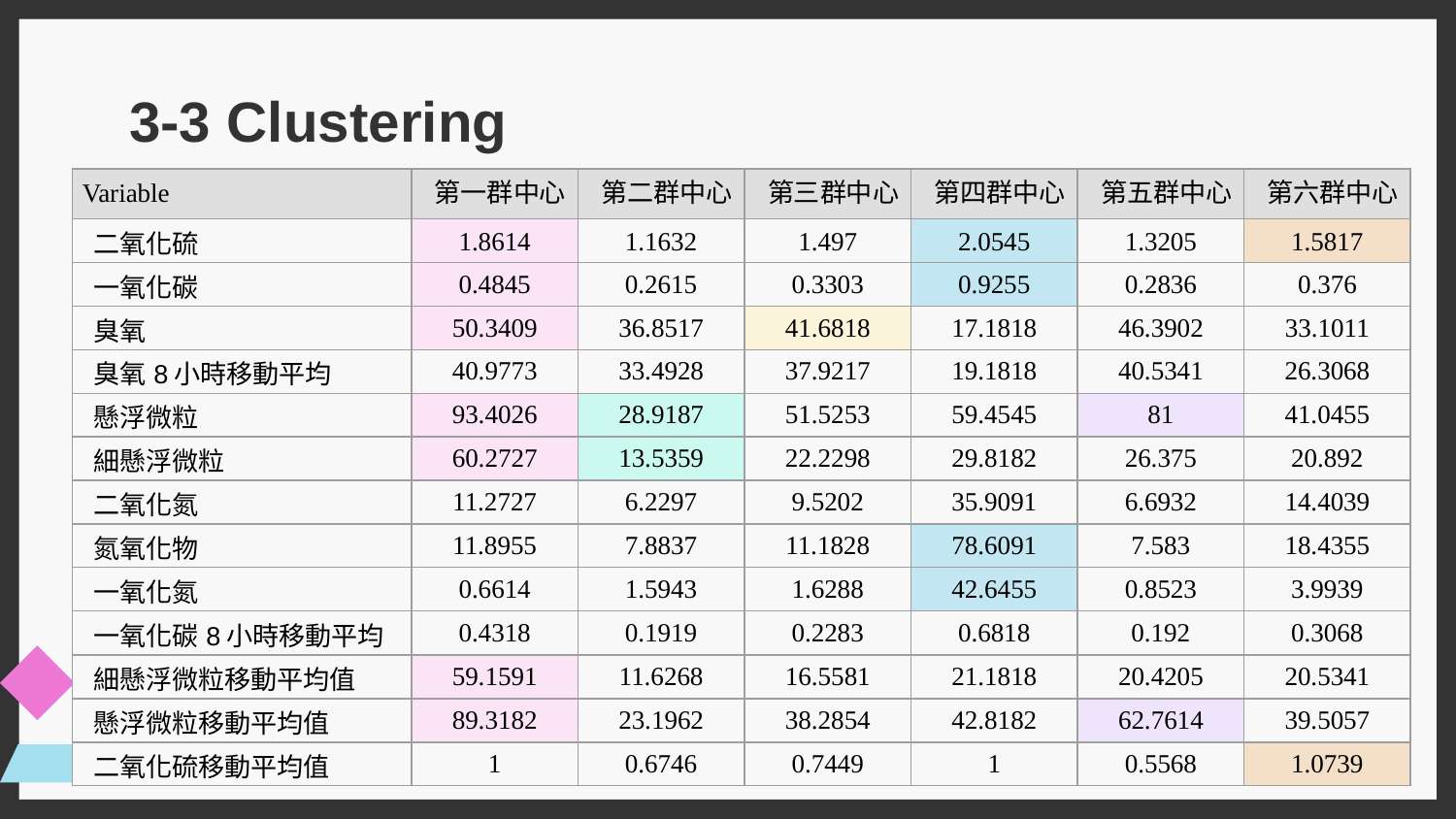

# 3-3 Clustering
| Variable | 第一群中心 | 第二群中心 | 第三群中心 | 第四群中心 | 第五群中心 | 第六群中心 |
| --- | --- | --- | --- | --- | --- | --- |
| 二氧化硫 | 1.8614 | 1.1632 | 1.497 | 2.0545 | 1.3205 | 1.5817 |
| 一氧化碳 | 0.4845 | 0.2615 | 0.3303 | 0.9255 | 0.2836 | 0.376 |
| 臭氧 | 50.3409 | 36.8517 | 41.6818 | 17.1818 | 46.3902 | 33.1011 |
| 臭氧8小時移動平均 | 40.9773 | 33.4928 | 37.9217 | 19.1818 | 40.5341 | 26.3068 |
| 懸浮微粒 | 93.4026 | 28.9187 | 51.5253 | 59.4545 | 81 | 41.0455 |
| 細懸浮微粒 | 60.2727 | 13.5359 | 22.2298 | 29.8182 | 26.375 | 20.892 |
| 二氧化氮 | 11.2727 | 6.2297 | 9.5202 | 35.9091 | 6.6932 | 14.4039 |
| 氮氧化物 | 11.8955 | 7.8837 | 11.1828 | 78.6091 | 7.583 | 18.4355 |
| 一氧化氮 | 0.6614 | 1.5943 | 1.6288 | 42.6455 | 0.8523 | 3.9939 |
| 一氧化碳8小時移動平均 | 0.4318 | 0.1919 | 0.2283 | 0.6818 | 0.192 | 0.3068 |
| 細懸浮微粒移動平均值 | 59.1591 | 11.6268 | 16.5581 | 21.1818 | 20.4205 | 20.5341 |
| 懸浮微粒移動平均值 | 89.3182 | 23.1962 | 38.2854 | 42.8182 | 62.7614 | 39.5057 |
| 二氧化硫移動平均值 | 1 | 0.6746 | 0.7449 | 1 | 0.5568 | 1.0739 |